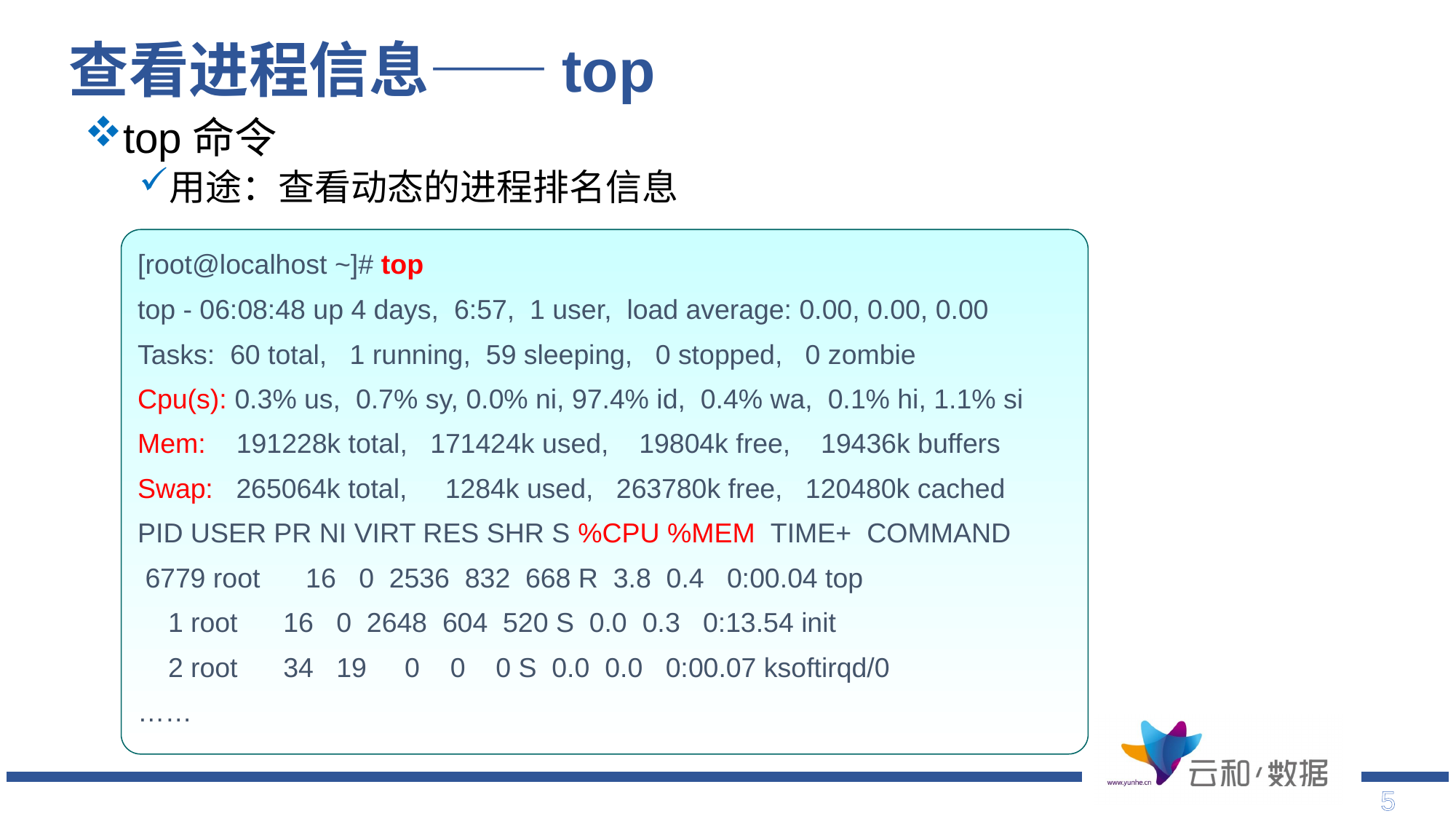

# 查看进程信息——top
top命令
用途：查看动态的进程排名信息

[root@localhost ~]# top
top - 06:08:48 up 4 days,  6:57,  1 user,  load average: 0.00, 0.00, 0.00
Tasks:  60 total,   1 running,  59 sleeping,   0 stopped,   0 zombie
Cpu(s): 0.3% us,  0.7% sy, 0.0% ni, 97.4% id,  0.4% wa,  0.1% hi, 1.1% si
Mem:    191228k total,   171424k used,    19804k free,    19436k buffers
Swap:   265064k total,     1284k used,   263780k free,   120480k cached
PID USER PR NI VIRT RES SHR S %CPU %MEM  TIME+  COMMAND
 6779 root      16   0  2536  832  668 R  3.8  0.4   0:00.04 top
    1 root      16   0  2648  604  520 S  0.0  0.3   0:13.54 init
    2 root      34   19     0    0    0 S  0.0  0.0   0:00.07 ksoftirqd/0
……